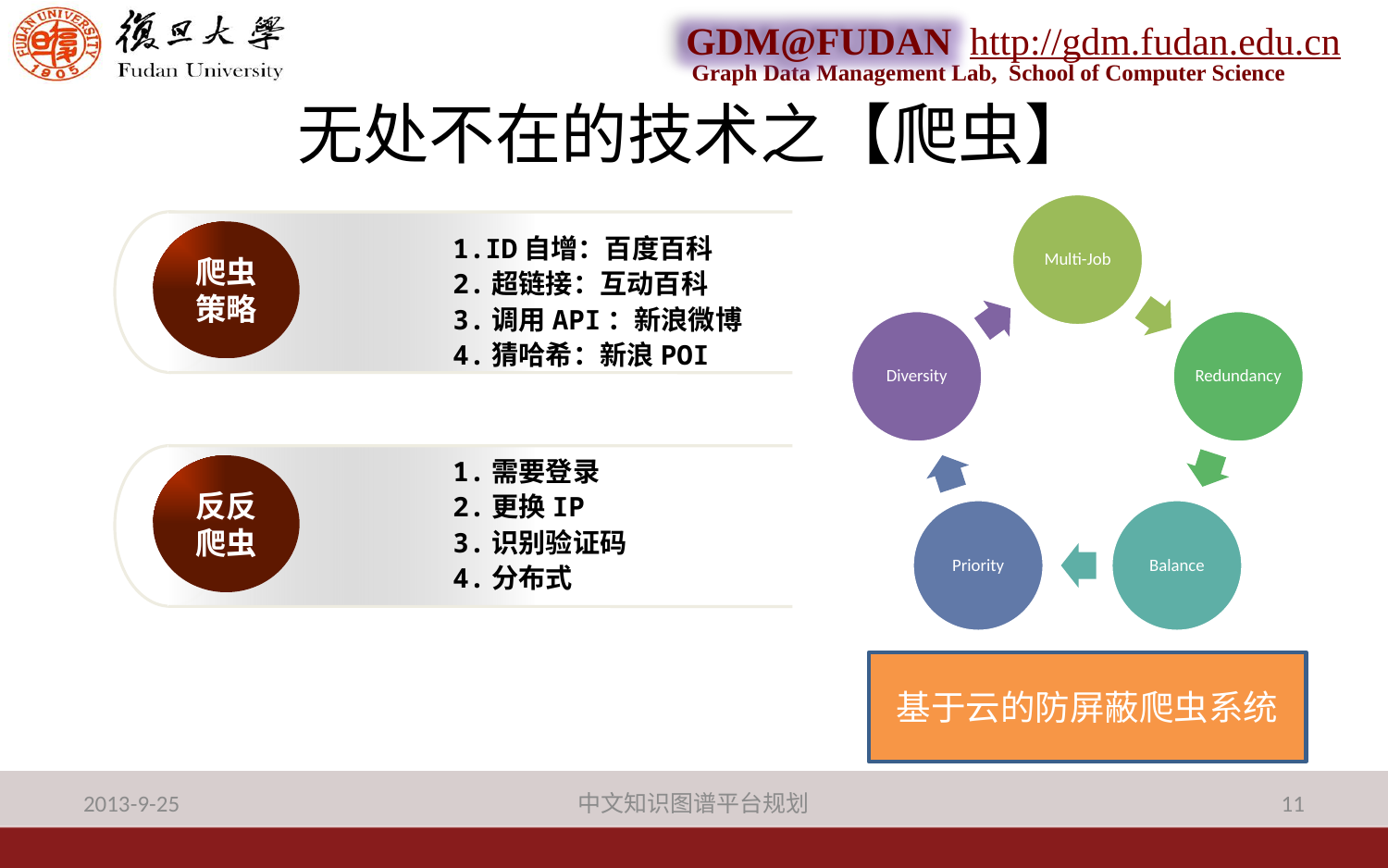

# 无处不在的技术之【爬虫】
Multi-Job

Redundancy

Balance

Priority

Diversity

1.ID自增：百度百科
2.超链接：互动百科
3.调用API：新浪微博
4.猜哈希：新浪POI
爬虫策略
1.需要登录
2.更换IP
3.识别验证码
4.分布式

反反爬虫
基于云的防屏蔽爬虫系统
2013-9-25
中文知识图谱平台规划
11